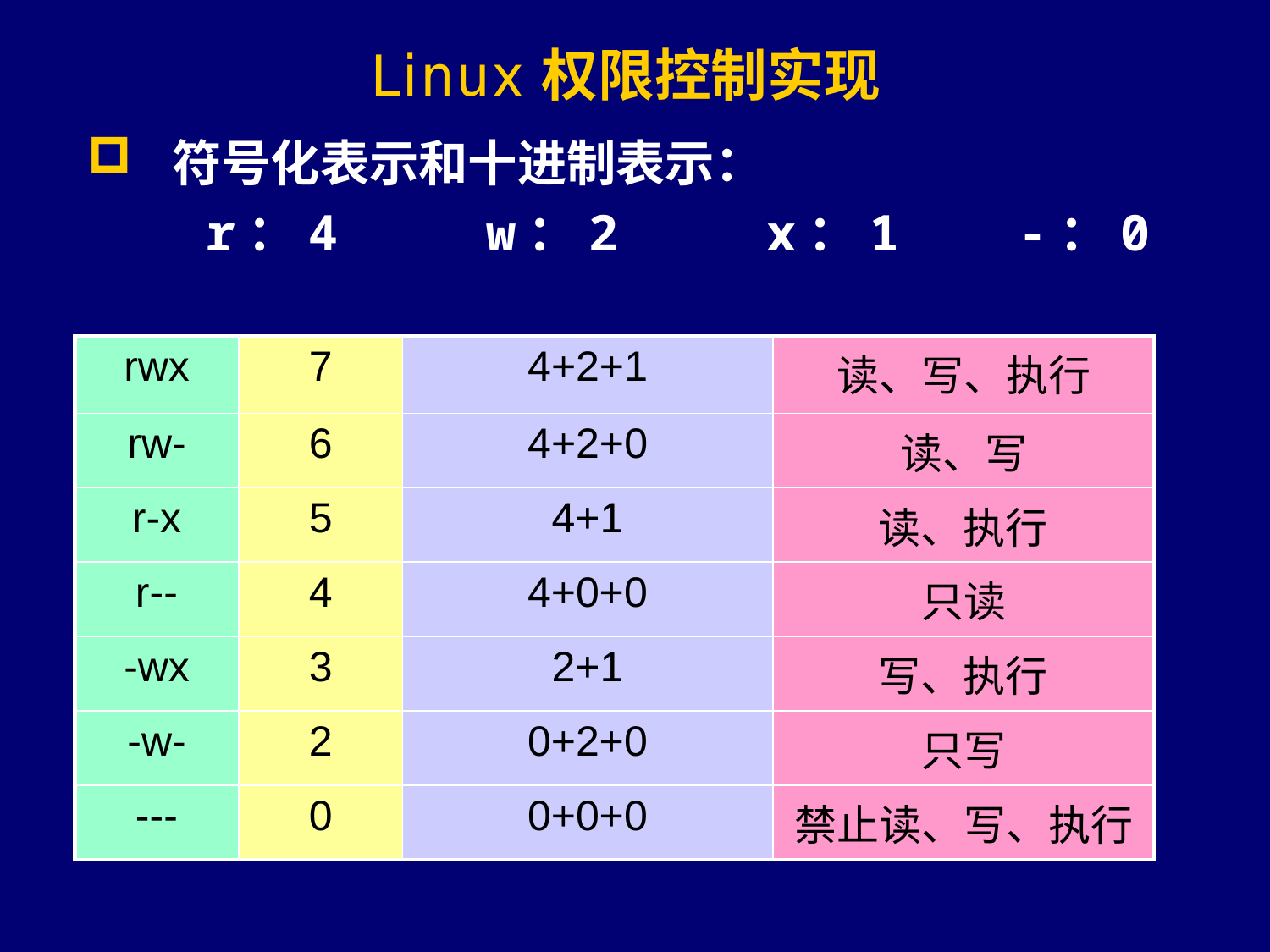

# Linux权限控制实现
符号化表示和十进制表示：
    r：4     w：2     x：1    -：0

| rwx | 7 | 4+2+1 | 读、写、执行 |
| --- | --- | --- | --- |
| rw- | 6 | 4+2+0 | 读、写 |
| r-x | 5 | 4+1 | 读、执行 |
| r-- | 4 | 4+0+0 | 只读 |
| -wx | 3 | 2+1 | 写、执行 |
| -w- | 2 | 0+2+0 | 只写 |
| --- | 0 | 0+0+0 | 禁止读、写、执行 |
16